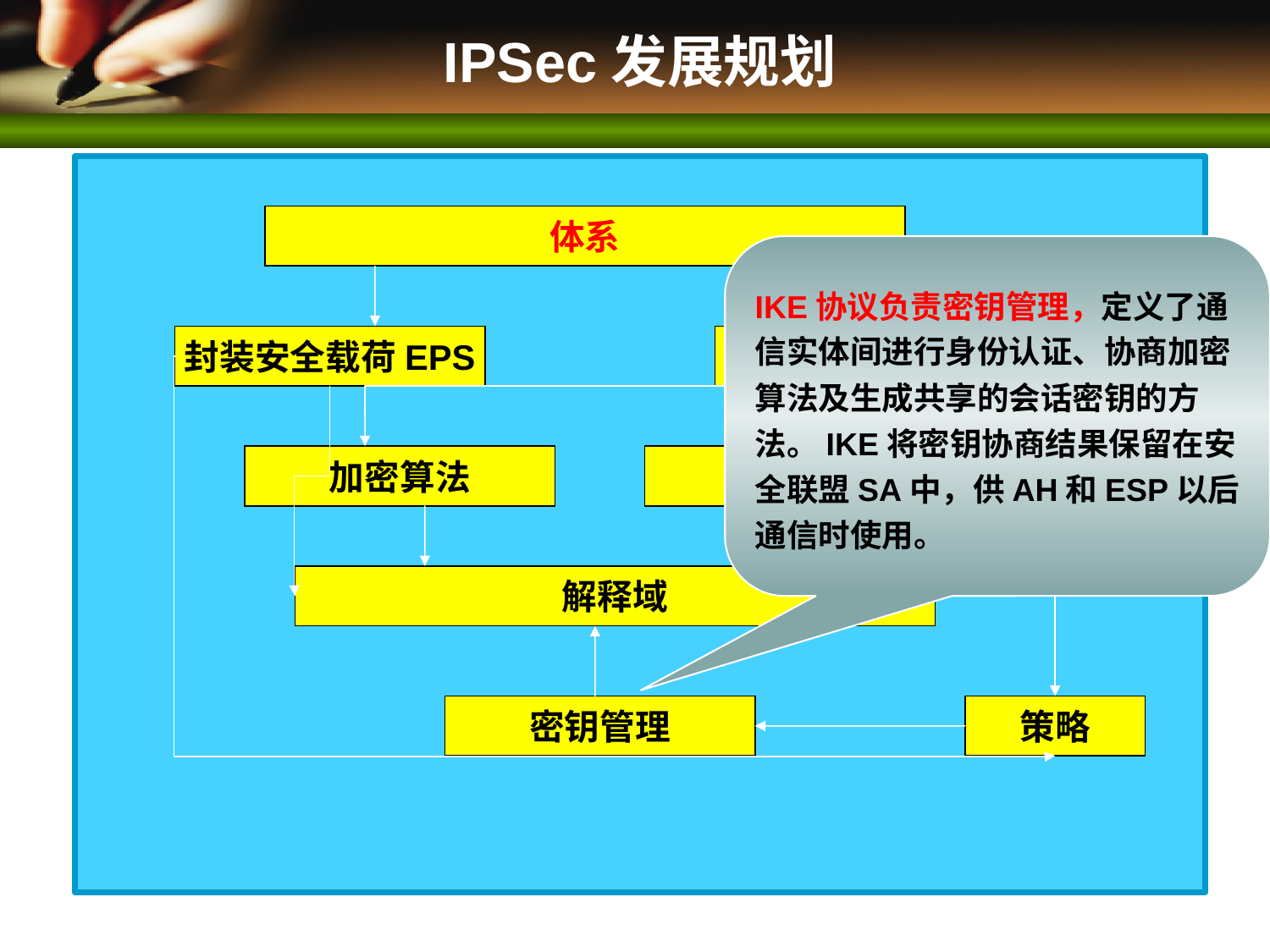

# IPSec发展规划

体系
IKE协议负责密钥管理，定义了通信实体间进行身份认证、协商加密算法及生成共享的会话密钥的方法。IKE将密钥协商结果保留在安全联盟SA中，供AH和ESP以后通信时使用。

封装安全载荷EPS
验证头AH

加密算法
验证算法

解释域

密钥管理
策略